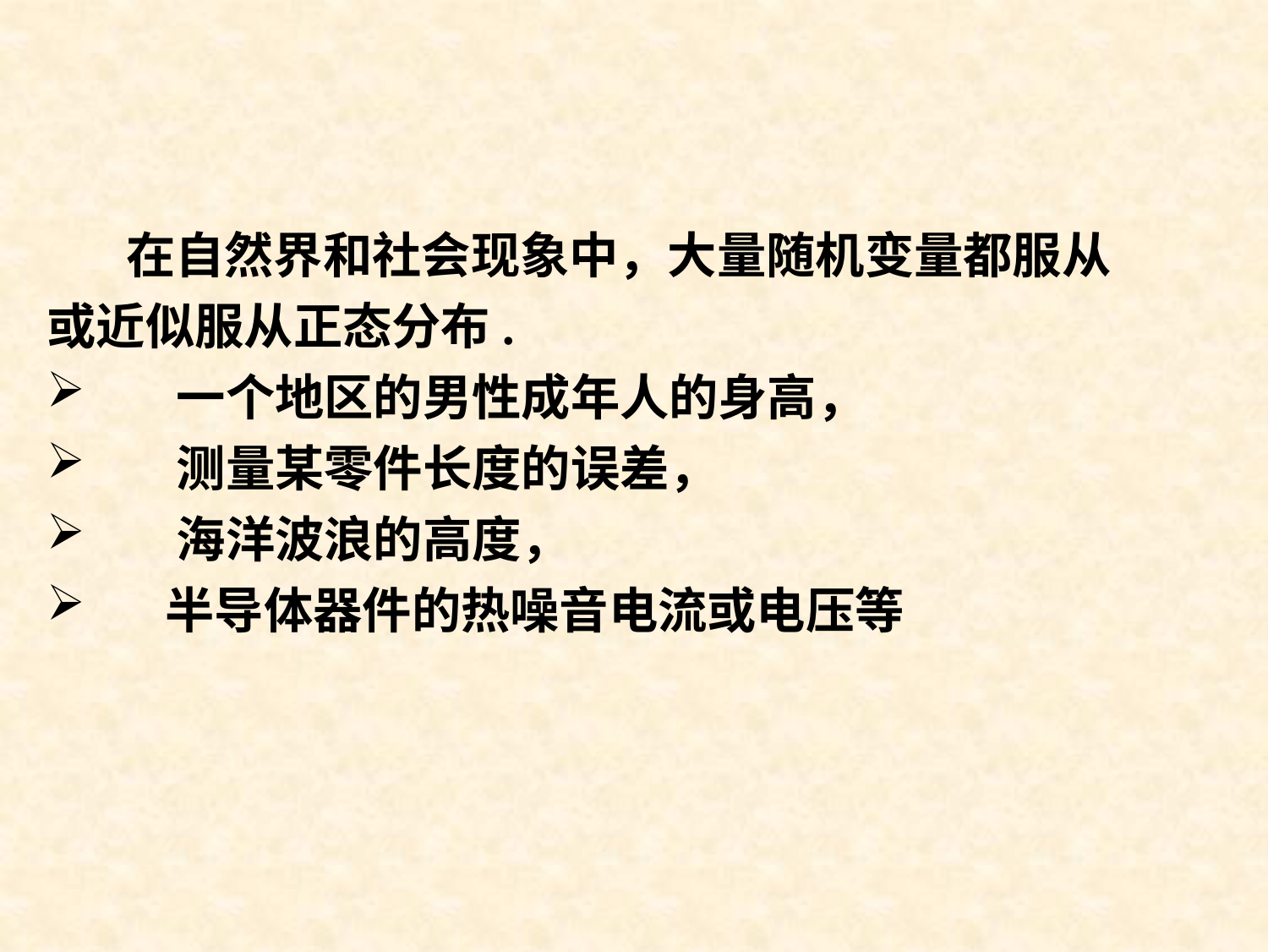

在自然界和社会现象中，大量随机变量都服从或近似服从正态分布.
       一个地区的男性成年人的身高，
       测量某零件长度的误差，
       海洋波浪的高度，
      半导体器件的热噪音电流或电压等